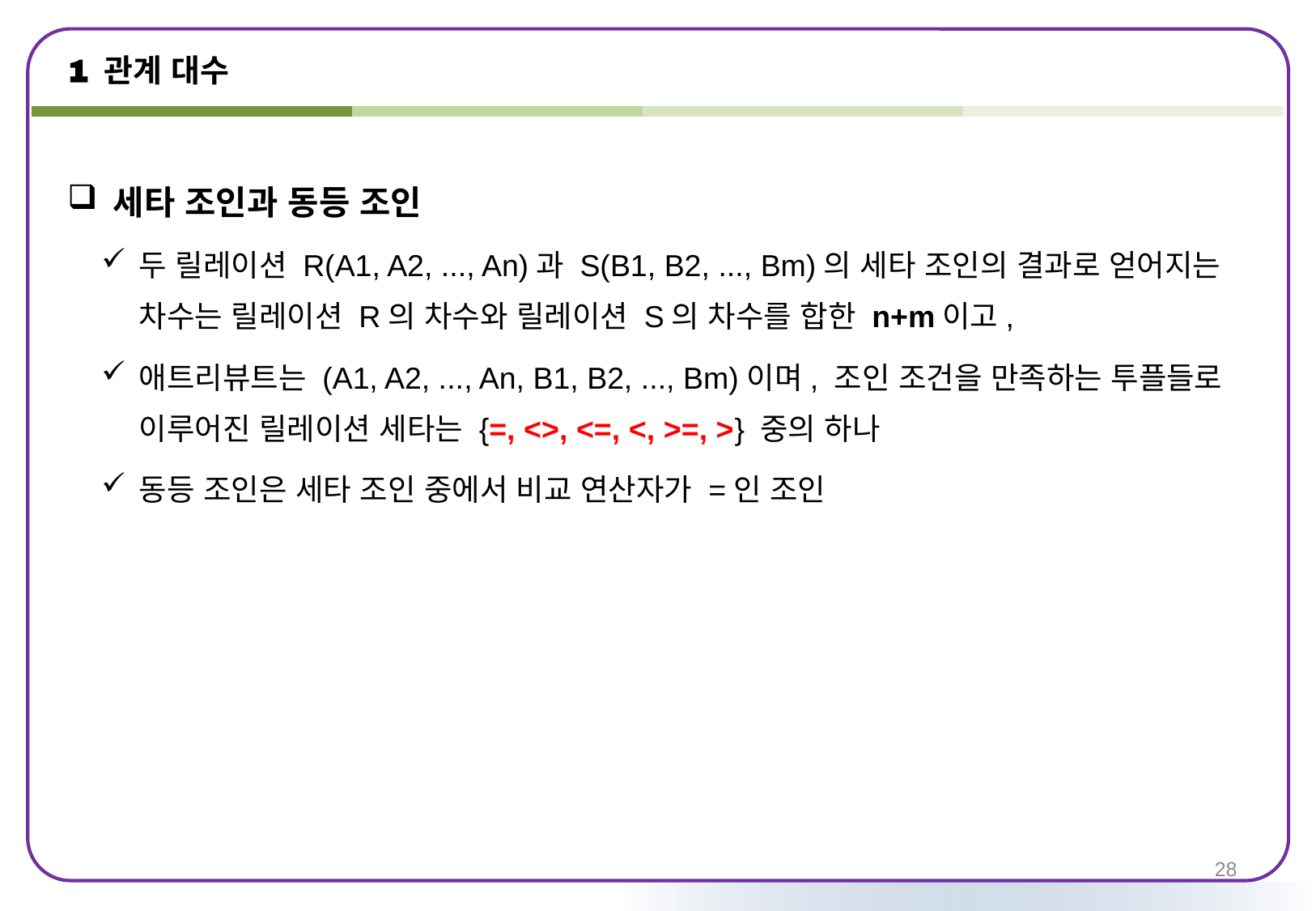

# 1 관계 대수
세타 조인과 동등 조인
두 릴레이션 R(A1, A2, ..., An)과 S(B1, B2, ..., Bm)의 세타 조인의 결과로 얻어지는 차수는 릴레이션 R의 차수와 릴레이션 S의 차수를 합한 n+m이고,
애트리뷰트는 (A1, A2, ..., An, B1, B2, ..., Bm)이며, 조인 조건을 만족하는 투플들로 이루어진 릴레이션 세타는 {=, <>, <=, <, >=, >} 중의 하나
동등 조인은 세타 조인 중에서 비교 연산자가 =인 조인
28